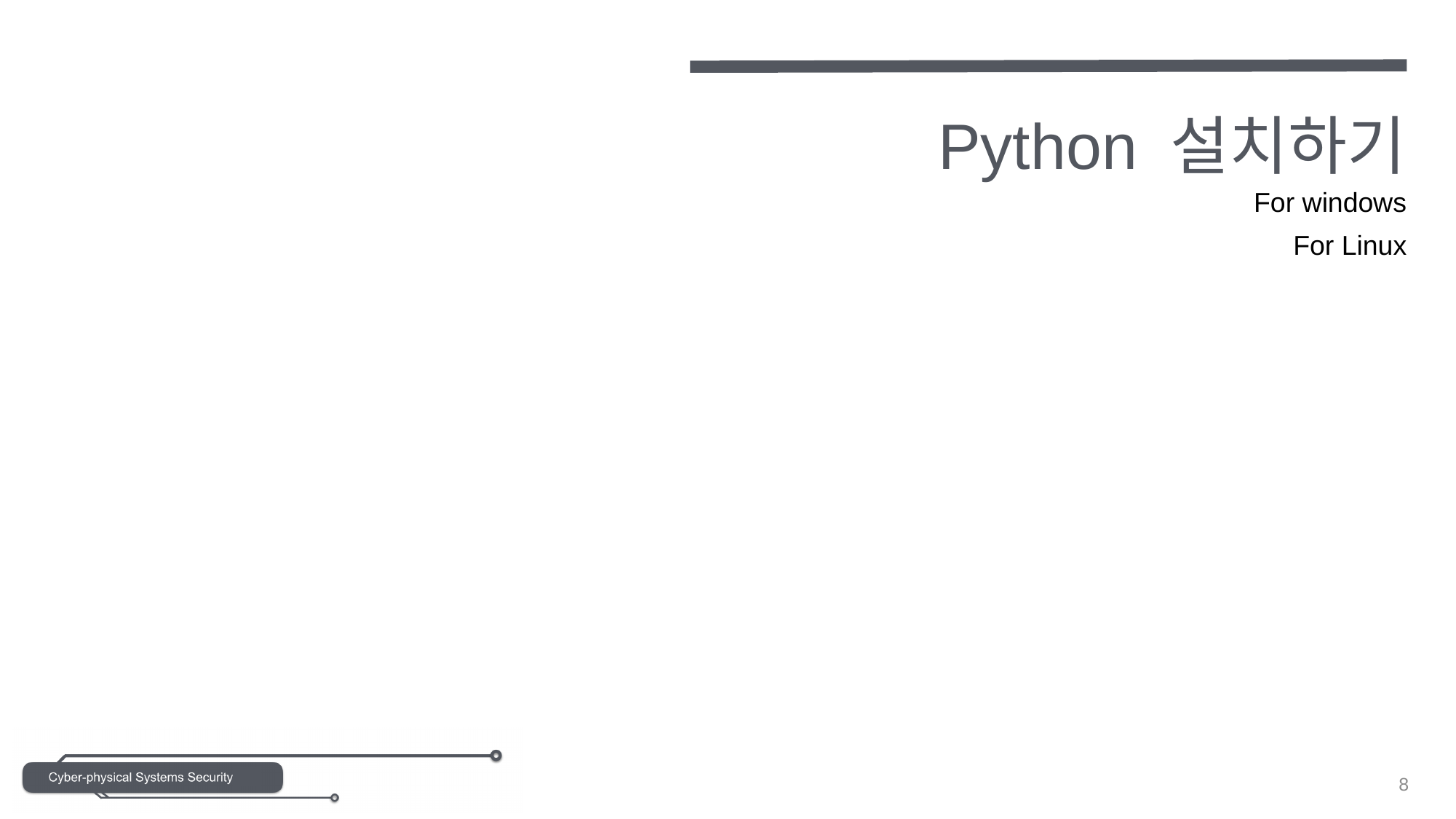

# Python 설치하기
For windows
For Linux

8